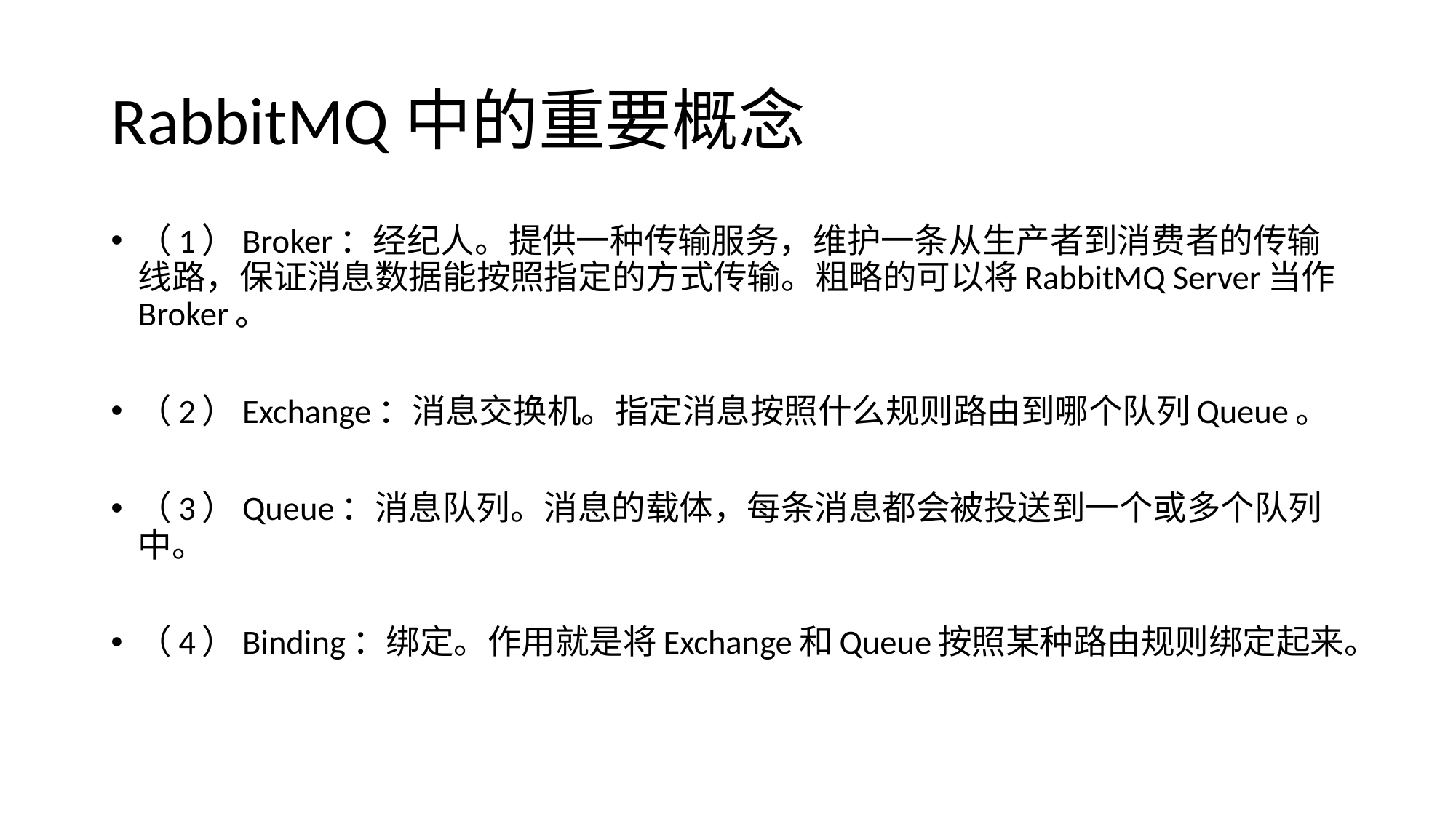

# RabbitMQ中的重要概念
（1）Broker：经纪人。提供一种传输服务，维护一条从生产者到消费者的传输线路，保证消息数据能按照指定的方式传输。粗略的可以将RabbitMQ Server当作Broker。

（2）Exchange：消息交换机。指定消息按照什么规则路由到哪个队列Queue。

（3）Queue：消息队列。消息的载体，每条消息都会被投送到一个或多个队列中。

（4）Binding：绑定。作用就是将Exchange和Queue按照某种路由规则绑定起来。